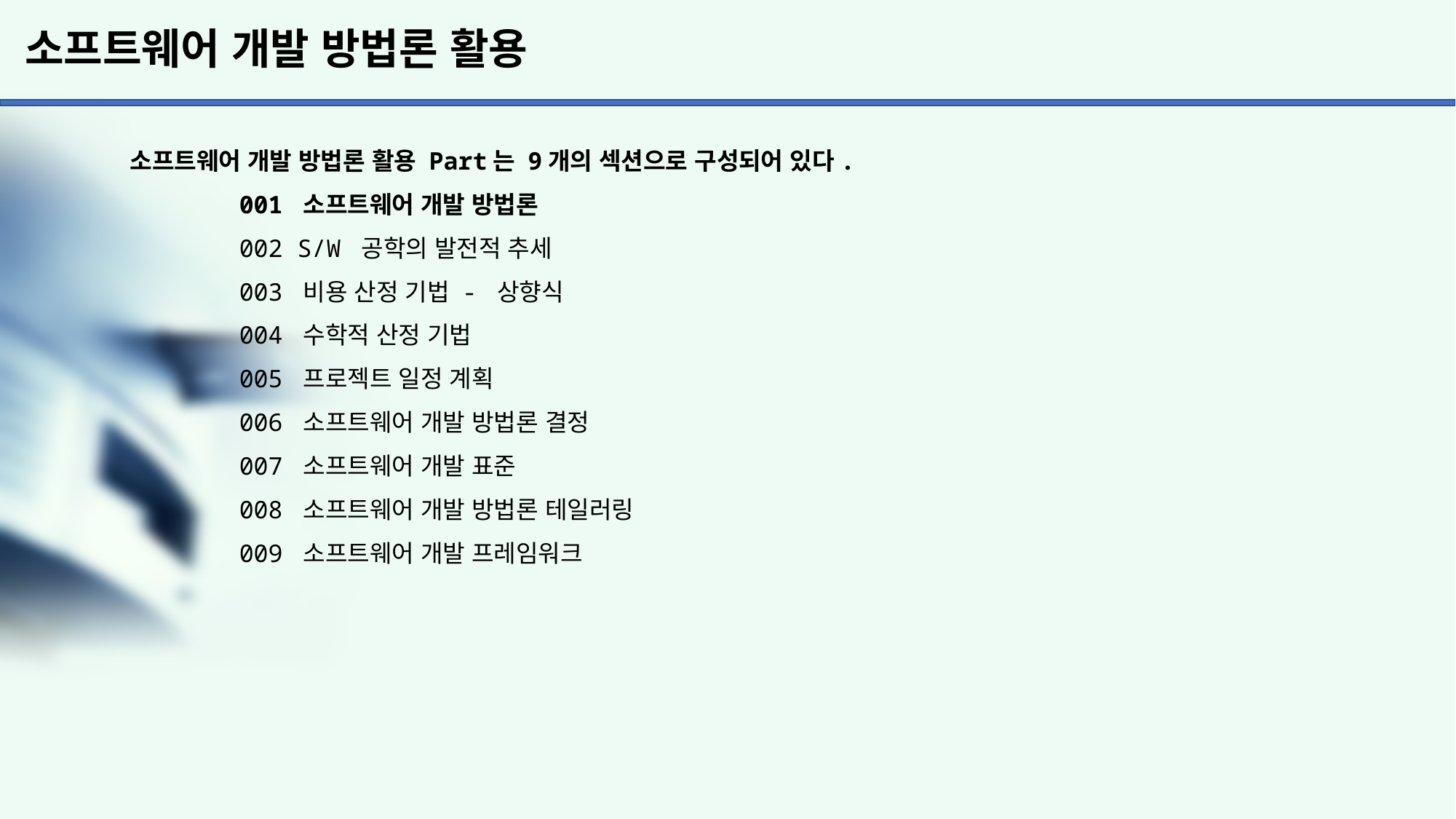

# 소프트웨어 개발 방법론 활용
소프트웨어 개발 방법론 활용 Part는 9개의 섹션으로 구성되어 있다.
	001 소프트웨어 개발 방법론
	002 S/W 공학의 발전적 추세
	003 비용 산정 기법 - 상향식
	004 수학적 산정 기법
	005 프로젝트 일정 계획
	006 소프트웨어 개발 방법론 결정
	007 소프트웨어 개발 표준
	008 소프트웨어 개발 방법론 테일러링
	009 소프트웨어 개발 프레임워크